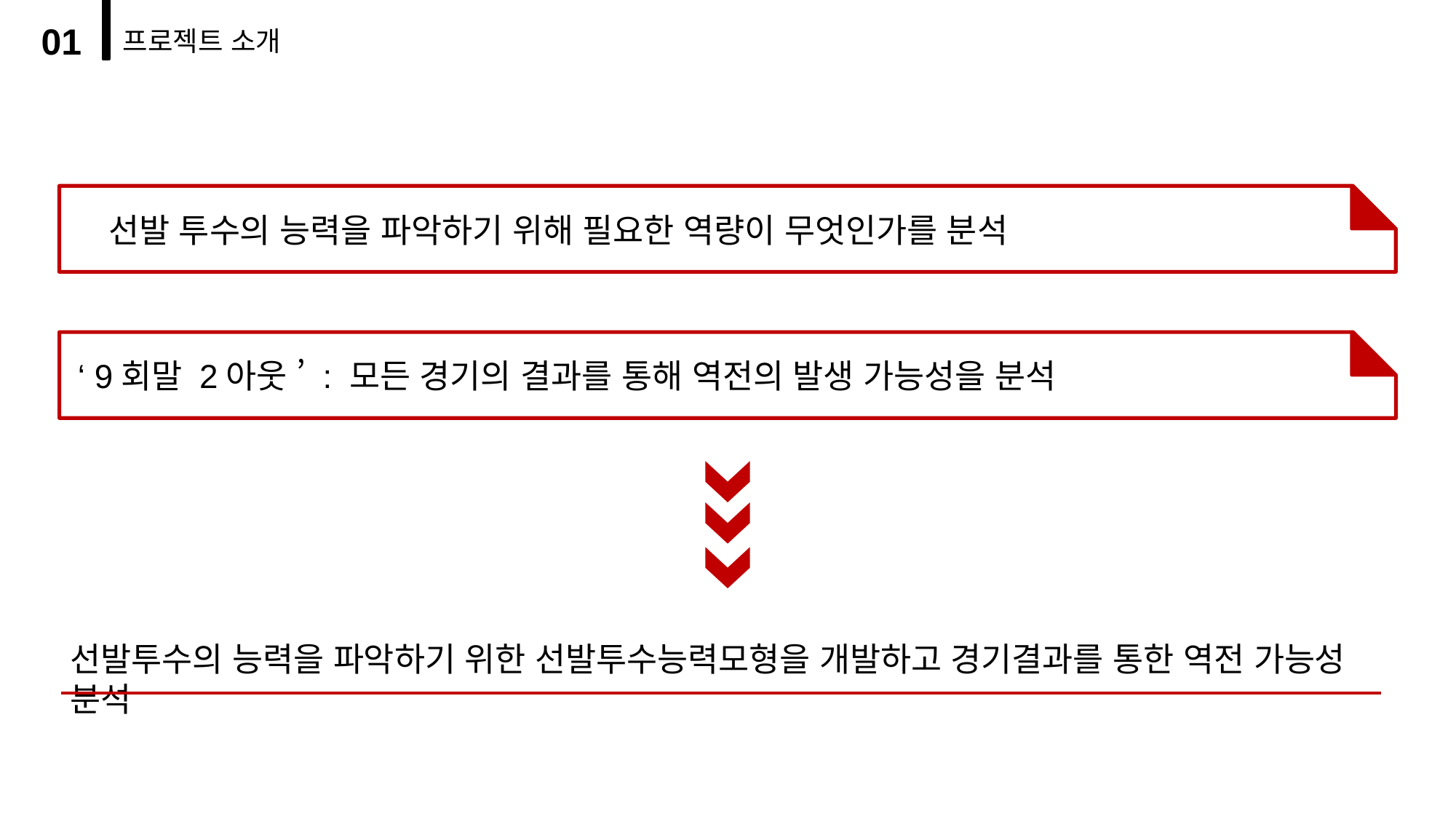

01

프로젝트 소개

선발 투수의 능력을 파악하기 위해 필요한 역량이 무엇인가를 분석

‘ 9회말 2아웃 ’ : 모든 경기의 결과를 통해 역전의 발생 가능성을 분석

선발투수의 능력을 파악하기 위한 선발투수능력모형을 개발하고 경기결과를 통한 역전 가능성 분석